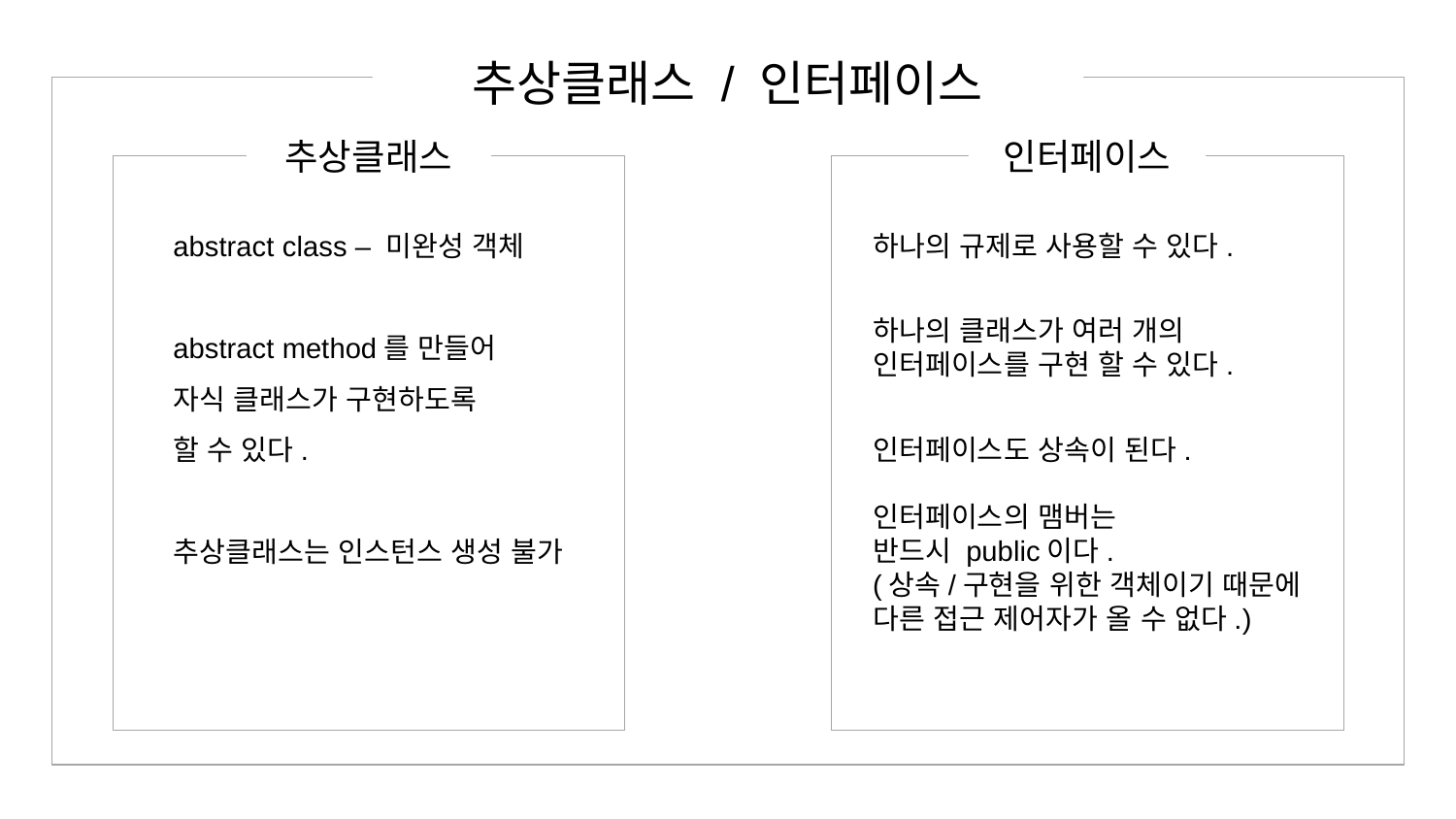

추상클래스 / 인터페이스

추상클래스
인터페이스

하나의 규제로 사용할 수 있다.

하나의 클래스가 여러 개의
인터페이스를 구현 할 수 있다.

인터페이스도 상속이 된다.

인터페이스의 맴버는
반드시 public이다.
(상속/구현을 위한 객체이기 때문에
다른 접근 제어자가 올 수 없다.)
abstract class – 미완성 객체

abstract method를 만들어
자식 클래스가 구현하도록
할 수 있다.

추상클래스는 인스턴스 생성 불가